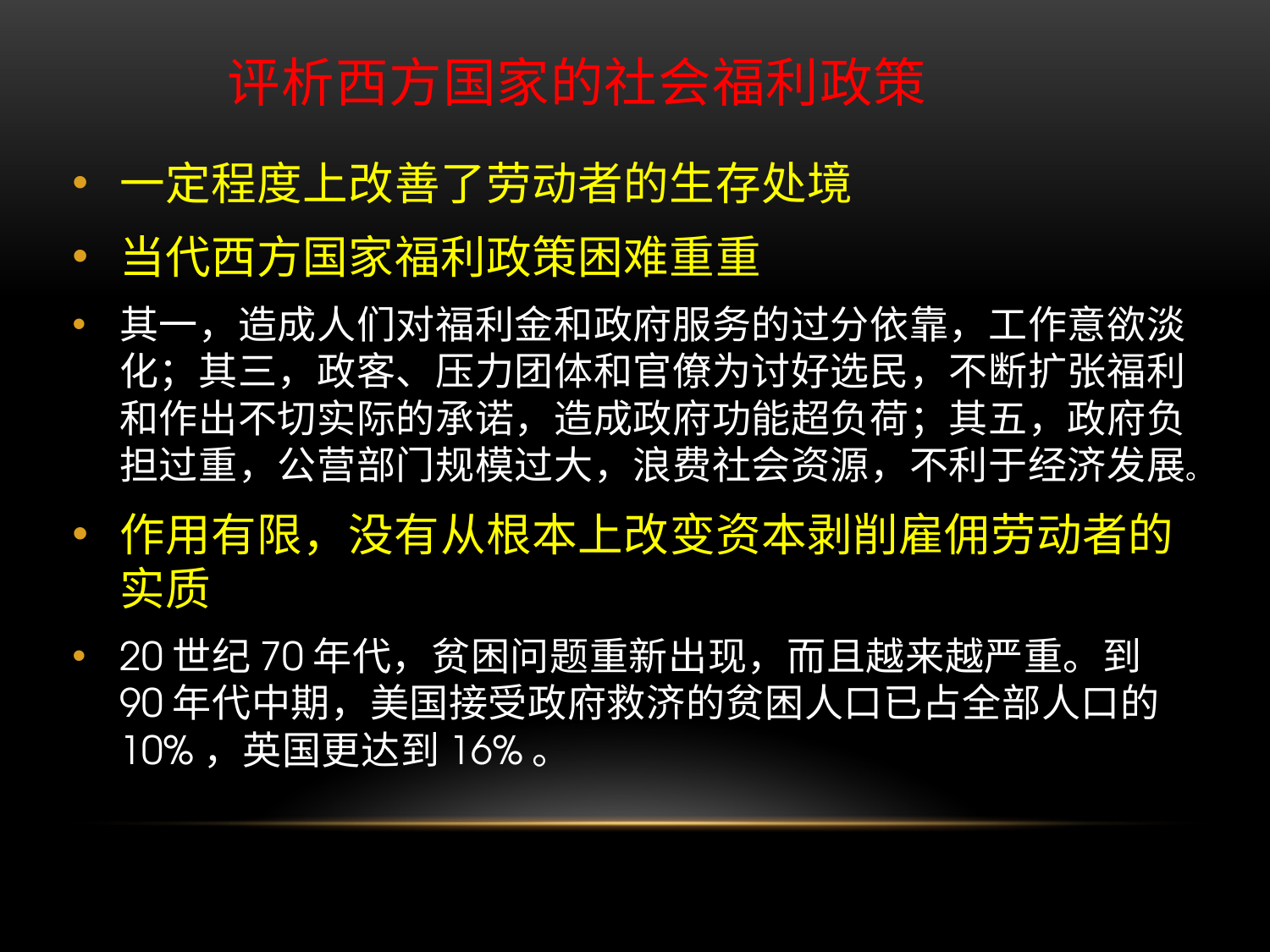

评析西方国家的社会福利政策
一定程度上改善了劳动者的生存处境
当代西方国家福利政策困难重重
其一，造成人们对福利金和政府服务的过分依靠，工作意欲淡化；其三，政客、压力团体和官僚为讨好选民，不断扩张福利和作出不切实际的承诺，造成政府功能超负荷；其五，政府负担过重，公营部门规模过大，浪费社会资源，不利于经济发展。
作用有限，没有从根本上改变资本剥削雇佣劳动者的实质
20世纪70年代，贫困问题重新出现，而且越来越严重。到90年代中期，美国接受政府救济的贫困人口已占全部人口的10%，英国更达到16%。